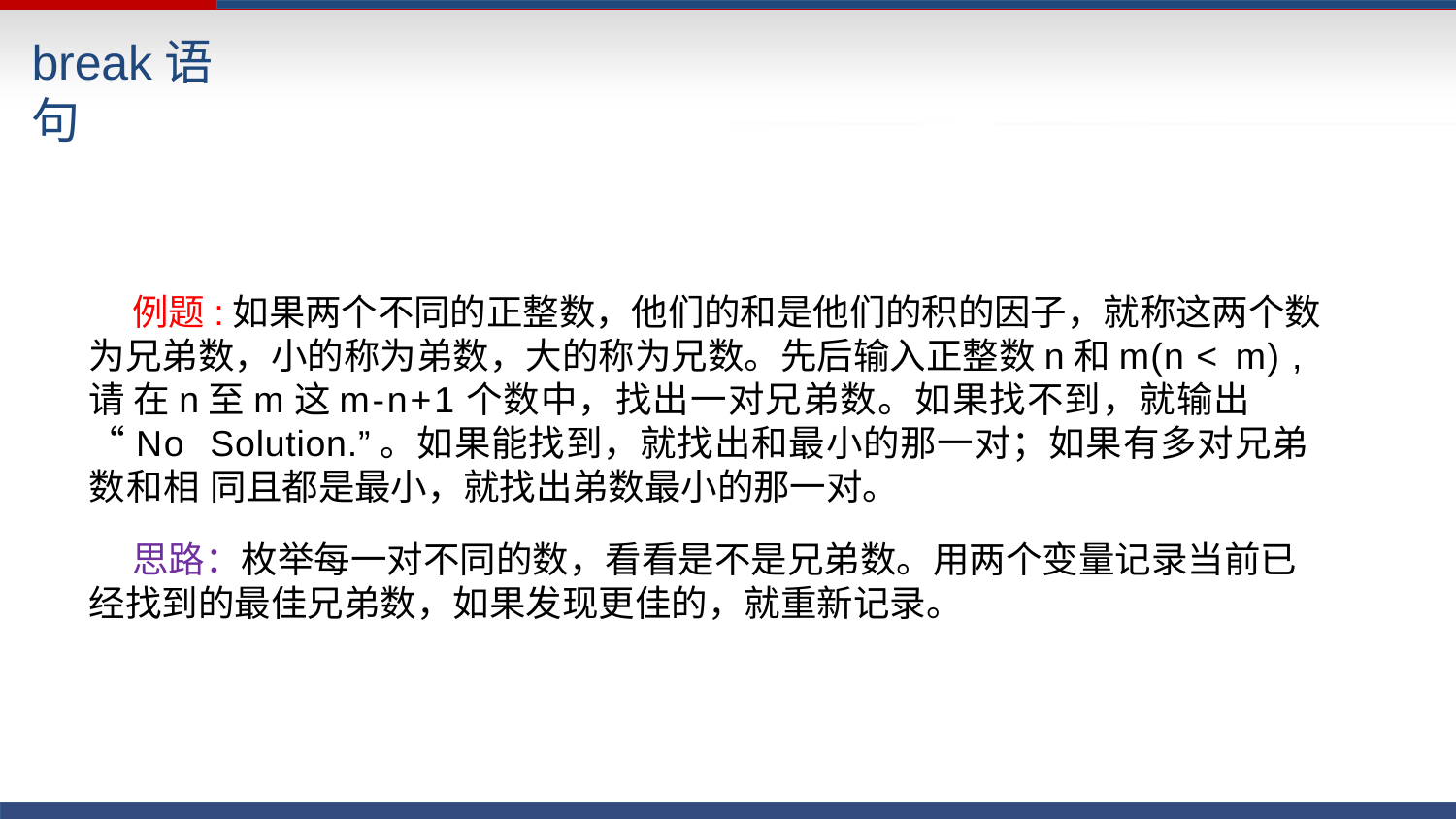

# break语句
例题:如果两个不同的正整数，他们的和是他们的积的因子，就称这两个数 为兄弟数，小的称为弟数，大的称为兄数。先后输入正整数n和m(n < m) , 请 在n至m这m-n+1个数中，找出一对兄弟数。如果找不到，就输出“No  Solution.”。如果能找到，就找出和最小的那一对；如果有多对兄弟数和相 同且都是最小，就找出弟数最小的那一对。

思路：枚举每一对不同的数，看看是不是兄弟数。用两个变量记录当前已 经找到的最佳兄弟数，如果发现更佳的，就重新记录。